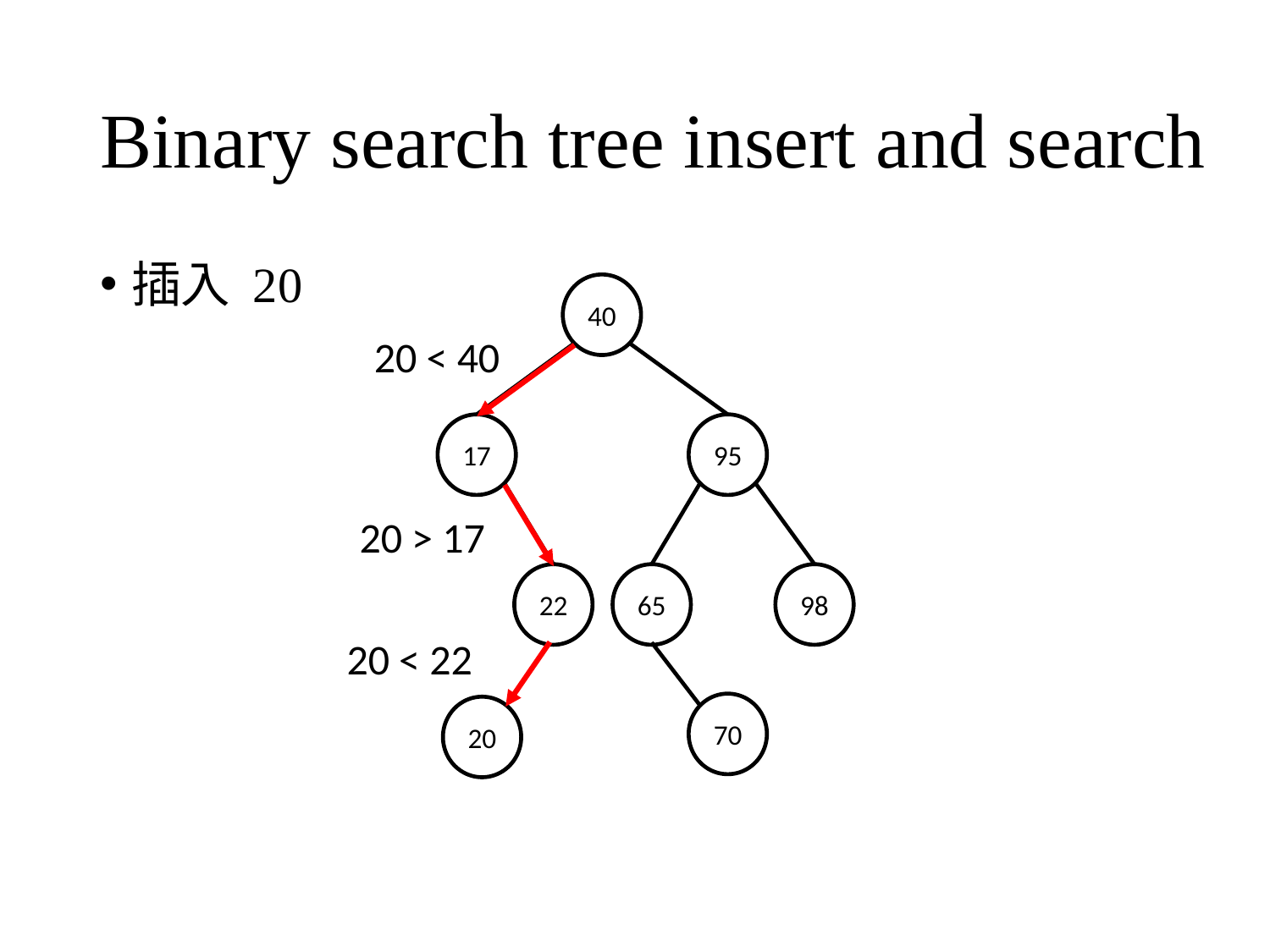

# Binary search tree insert and search
插入 20
40
20 < 40
17
95
20 > 17
22
65
98
20 < 22
70
20